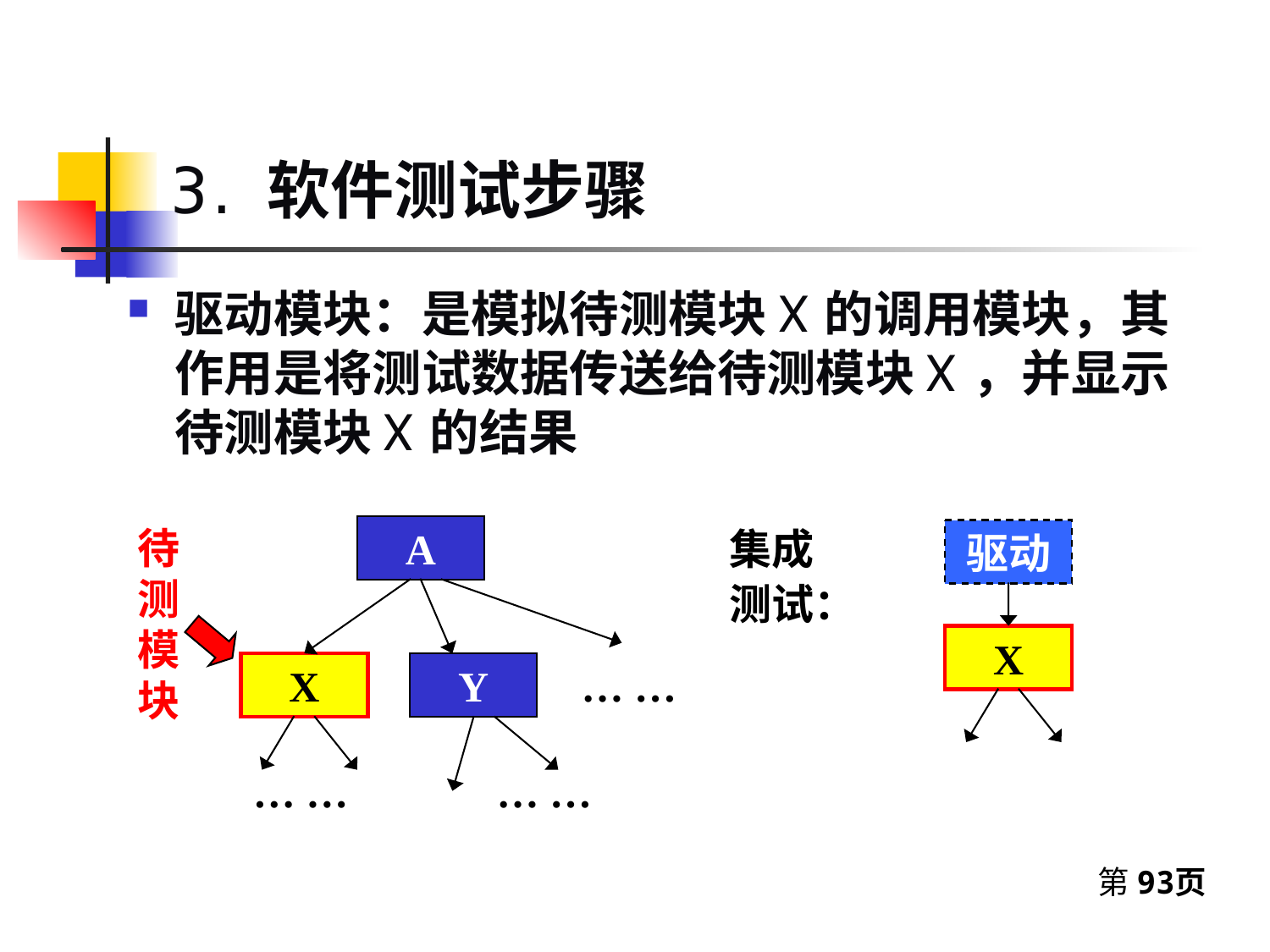

# 3. 软件测试步骤
驱动模块：是模拟待测模块X的调用模块，其作用是将测试数据传送给待测模块X，并显示待测模块X的结果
待测模块
A
集成
测试：
驱动

X
X
Y
… …

… …
… …